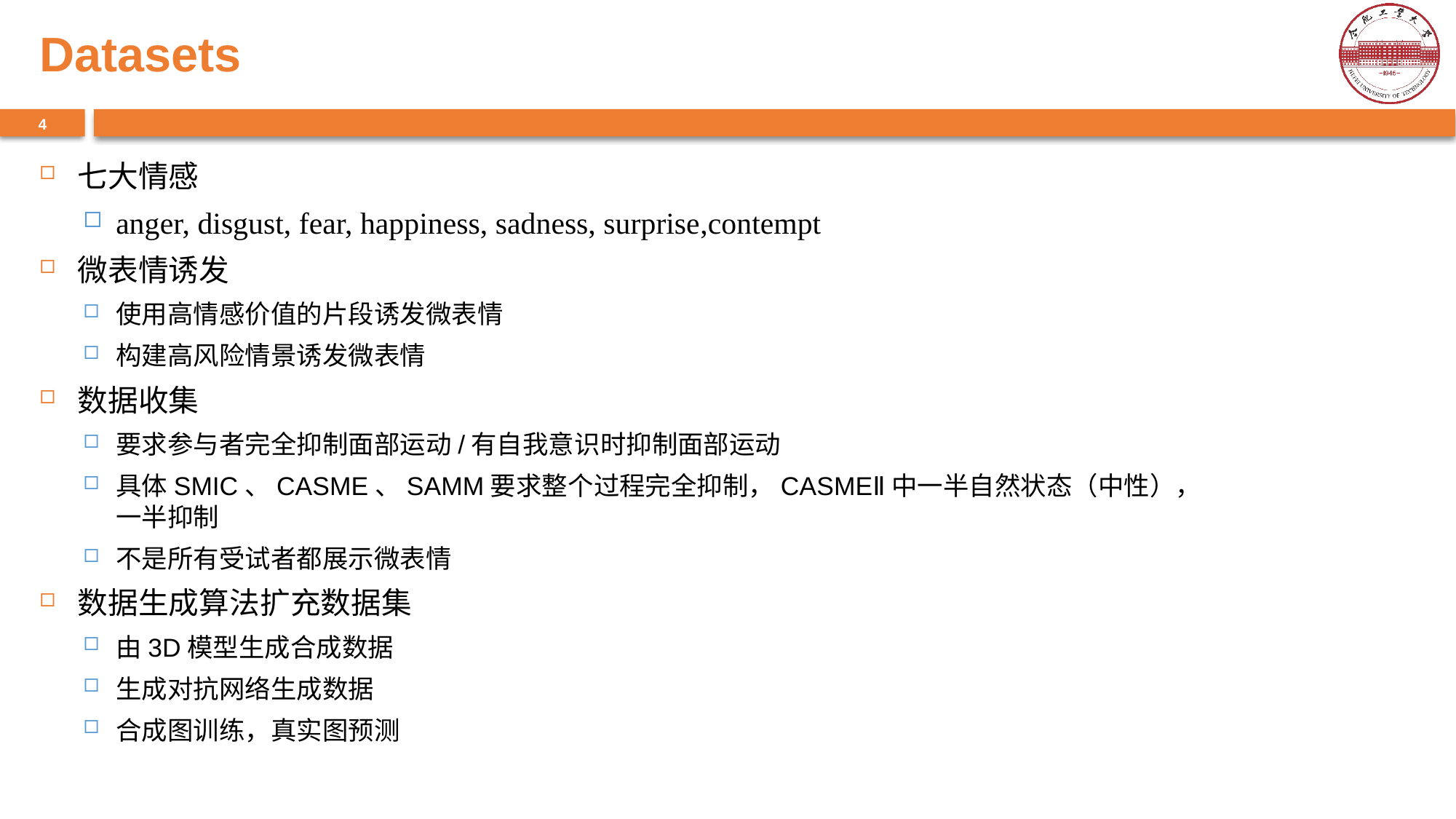

Datasets
七大情感
anger, disgust, fear, happiness, sadness, surprise,contempt
微表情诱发
使用高情感价值的片段诱发微表情
构建高风险情景诱发微表情
数据收集
要求参与者完全抑制面部运动/有自我意识时抑制面部运动
具体SMIC、CASME、SAMM要求整个过程完全抑制，CASMEⅡ中一半自然状态（中性），一半抑制
不是所有受试者都展示微表情
数据生成算法扩充数据集
由3D模型生成合成数据
生成对抗网络生成数据
合成图训练，真实图预测